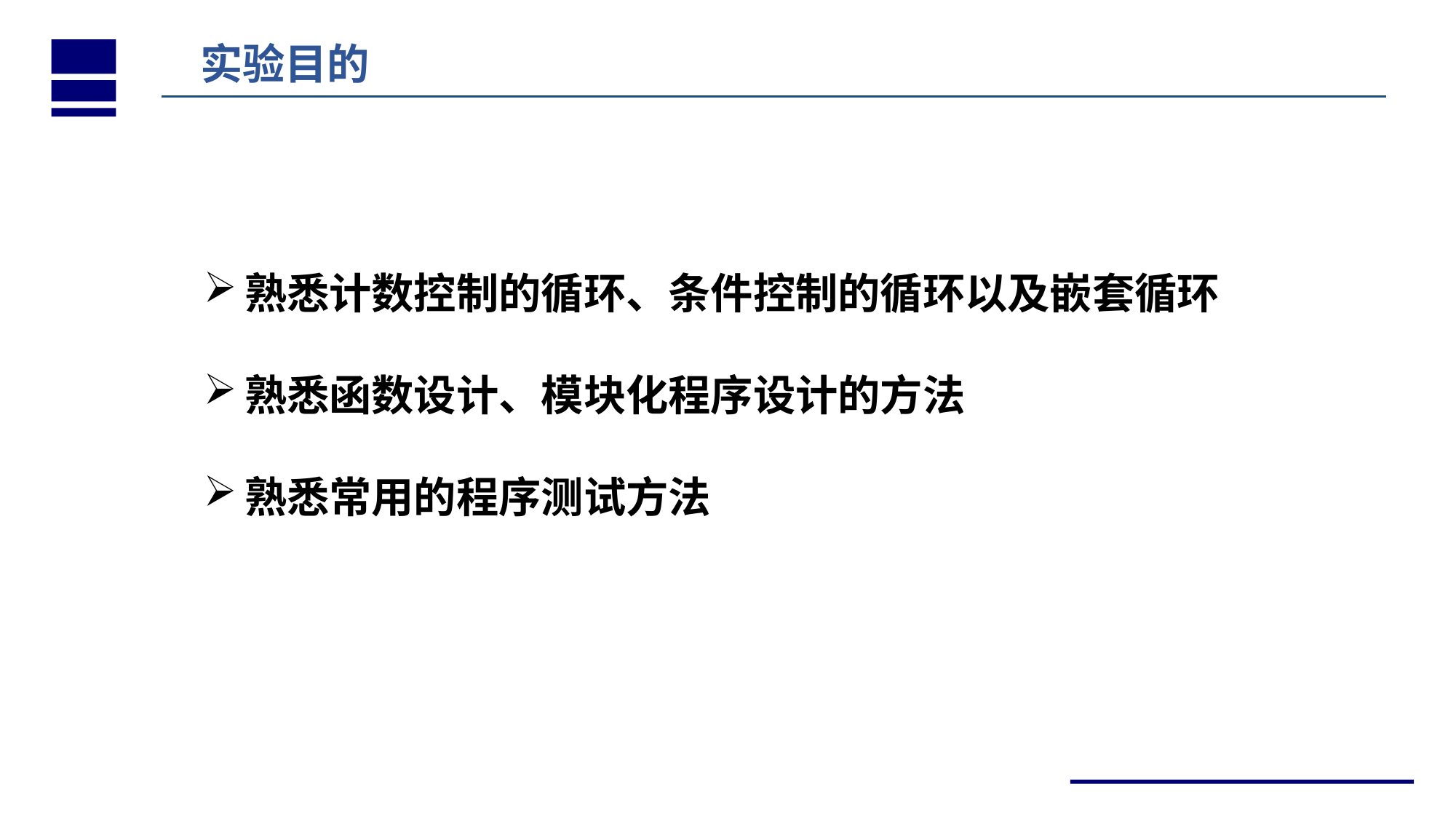

实验目的
熟悉计数控制的循环、条件控制的循环以及嵌套循环
熟悉函数设计、模块化程序设计的方法
熟悉常用的程序测试方法